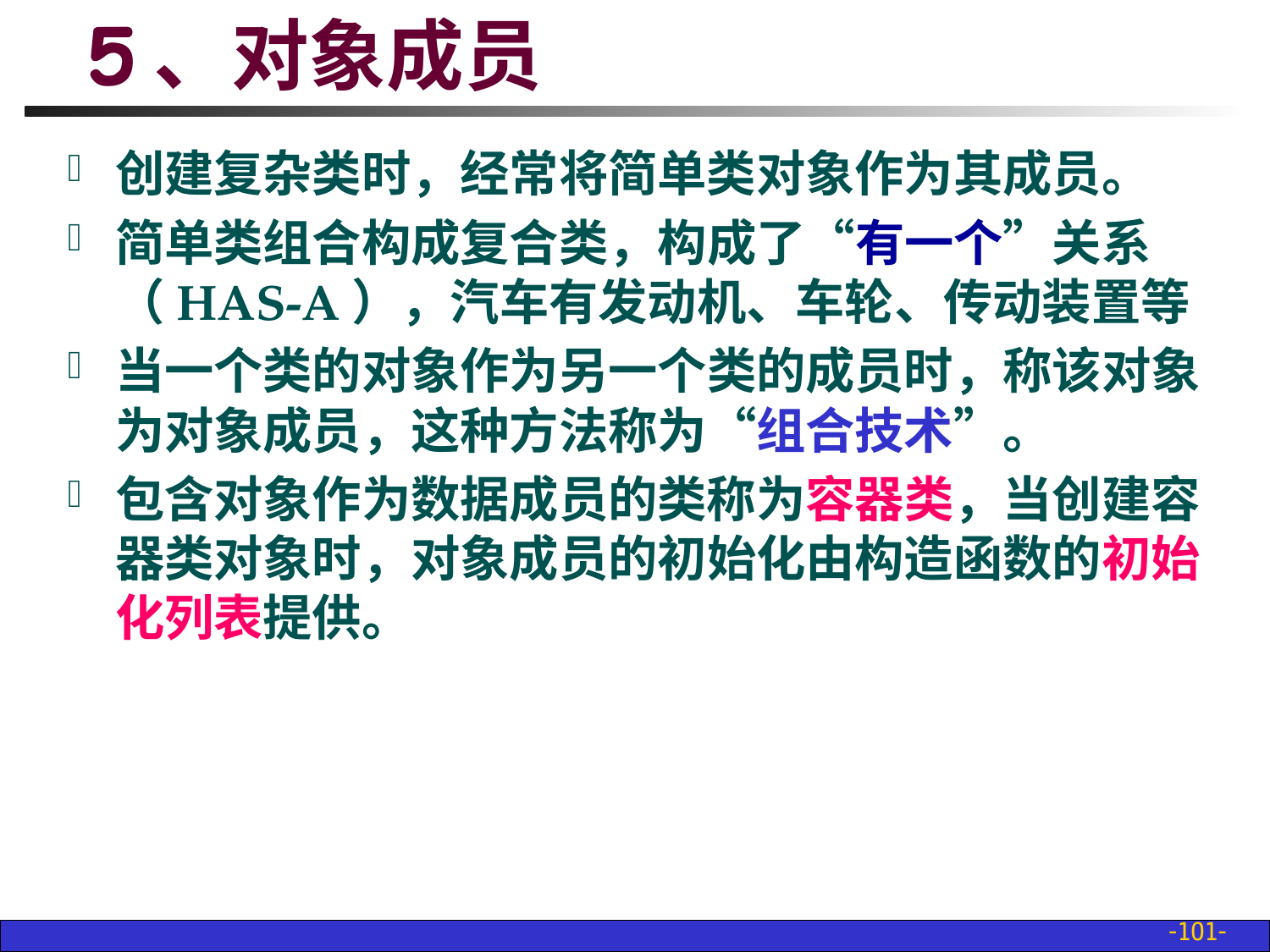

# 5、对象成员
创建复杂类时，经常将简单类对象作为其成员。
简单类组合构成复合类，构成了“有一个”关系（HAS-A），汽车有发动机、车轮、传动装置等
当一个类的对象作为另一个类的成员时，称该对象为对象成员，这种方法称为“组合技术”。
包含对象作为数据成员的类称为容器类，当创建容器类对象时，对象成员的初始化由构造函数的初始化列表提供。
-101-